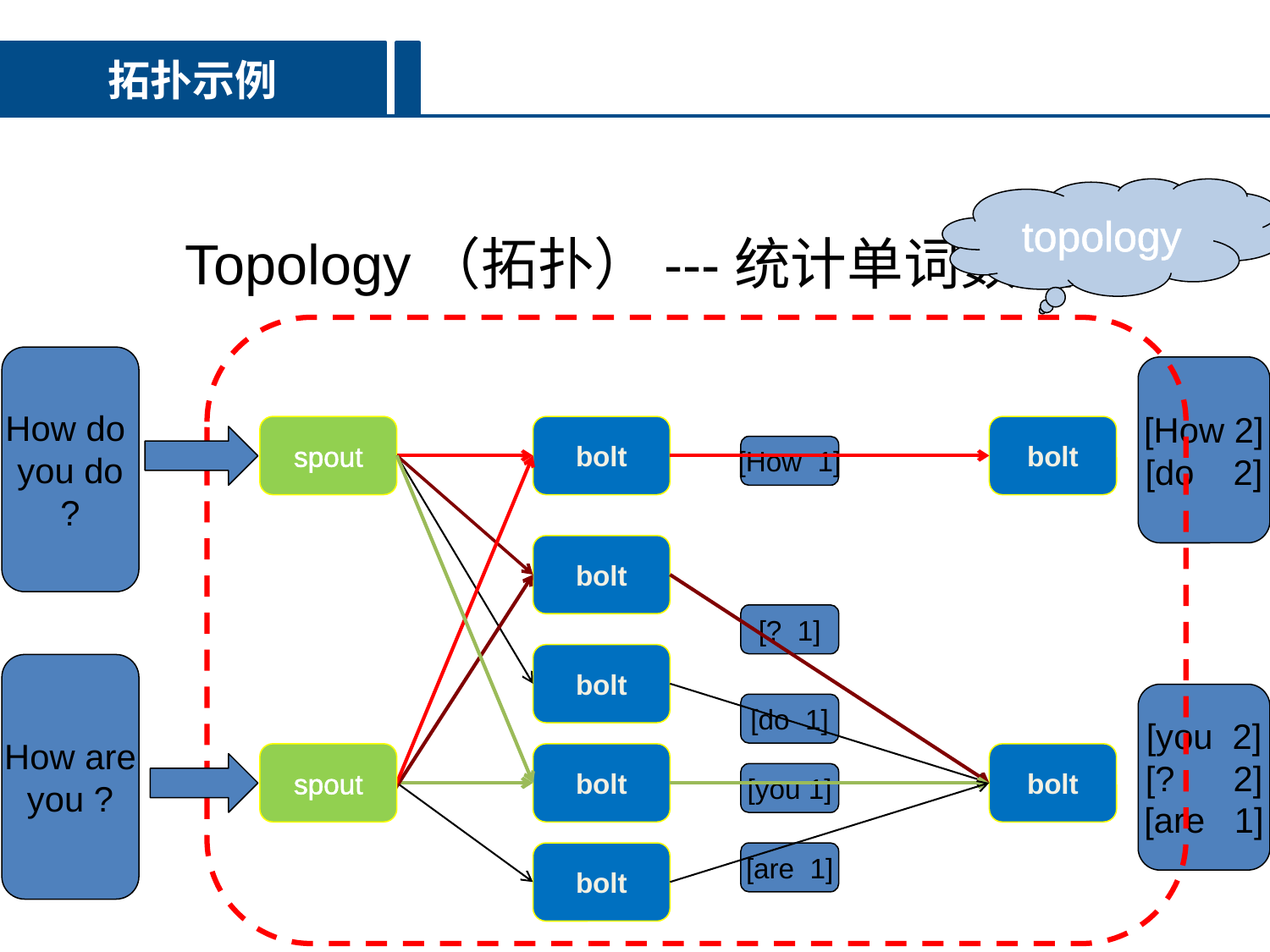

拓扑示例

topology
      Topology（拓扑）---统计单词数量

How do
you do
?
[How 2]
[do    2]
spout
bolt
bolt

[How  1]
bolt
[?  1]
bolt
How are
 you ?
[you  2]
[?      2]
[are   1]
[do  1]
spout
bolt
bolt

[you 1]
bolt
[are  1]